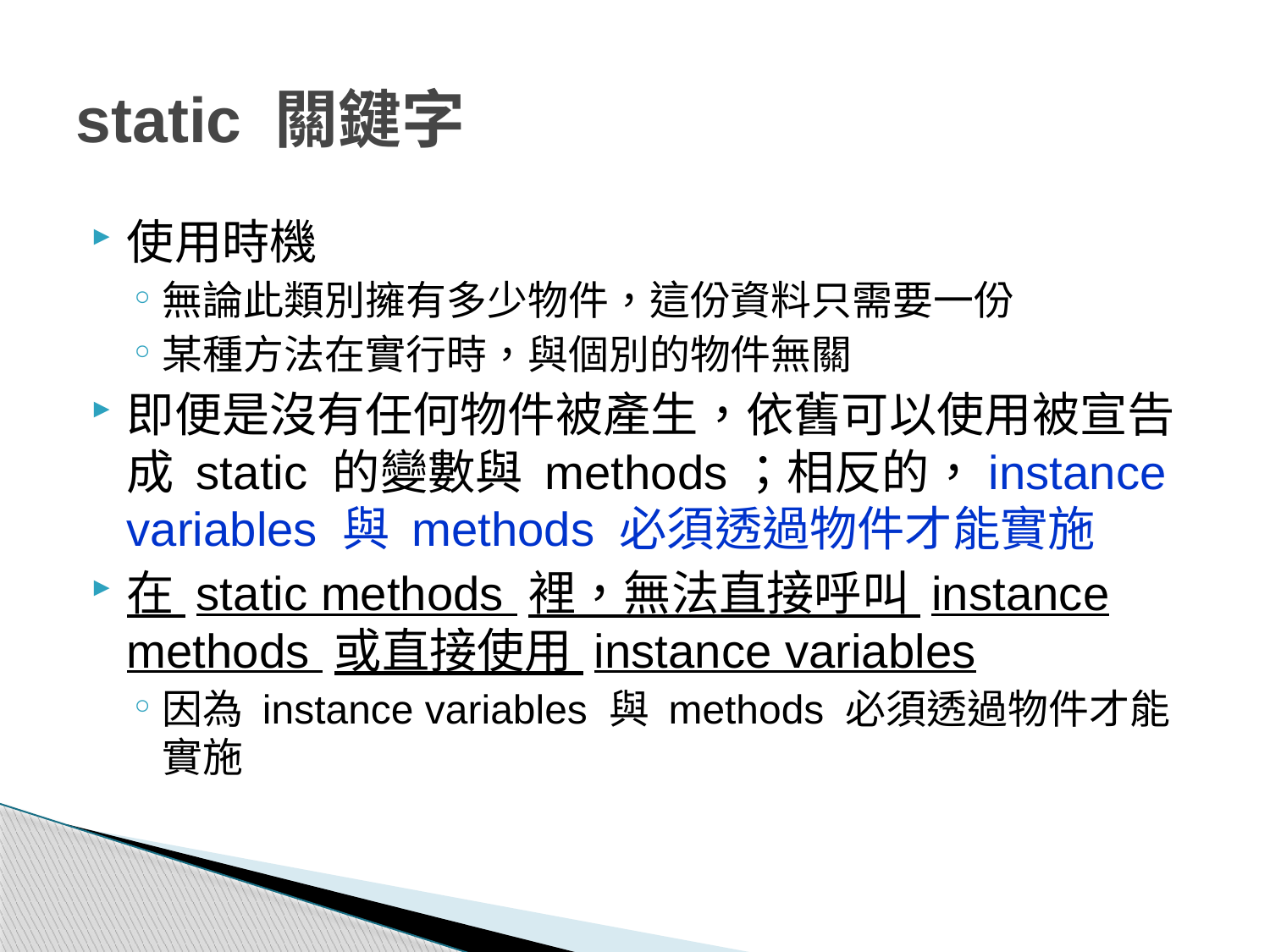

# static 關鍵字
使用時機
無論此類別擁有多少物件，這份資料只需要一份
某種方法在實行時，與個別的物件無關
即便是沒有任何物件被產生，依舊可以使用被宣告成 static 的變數與 methods；相反的，instance variables 與 methods 必須透過物件才能實施
在 static methods 裡，無法直接呼叫 instance methods 或直接使用 instance variables
因為 instance variables 與 methods 必須透過物件才能實施